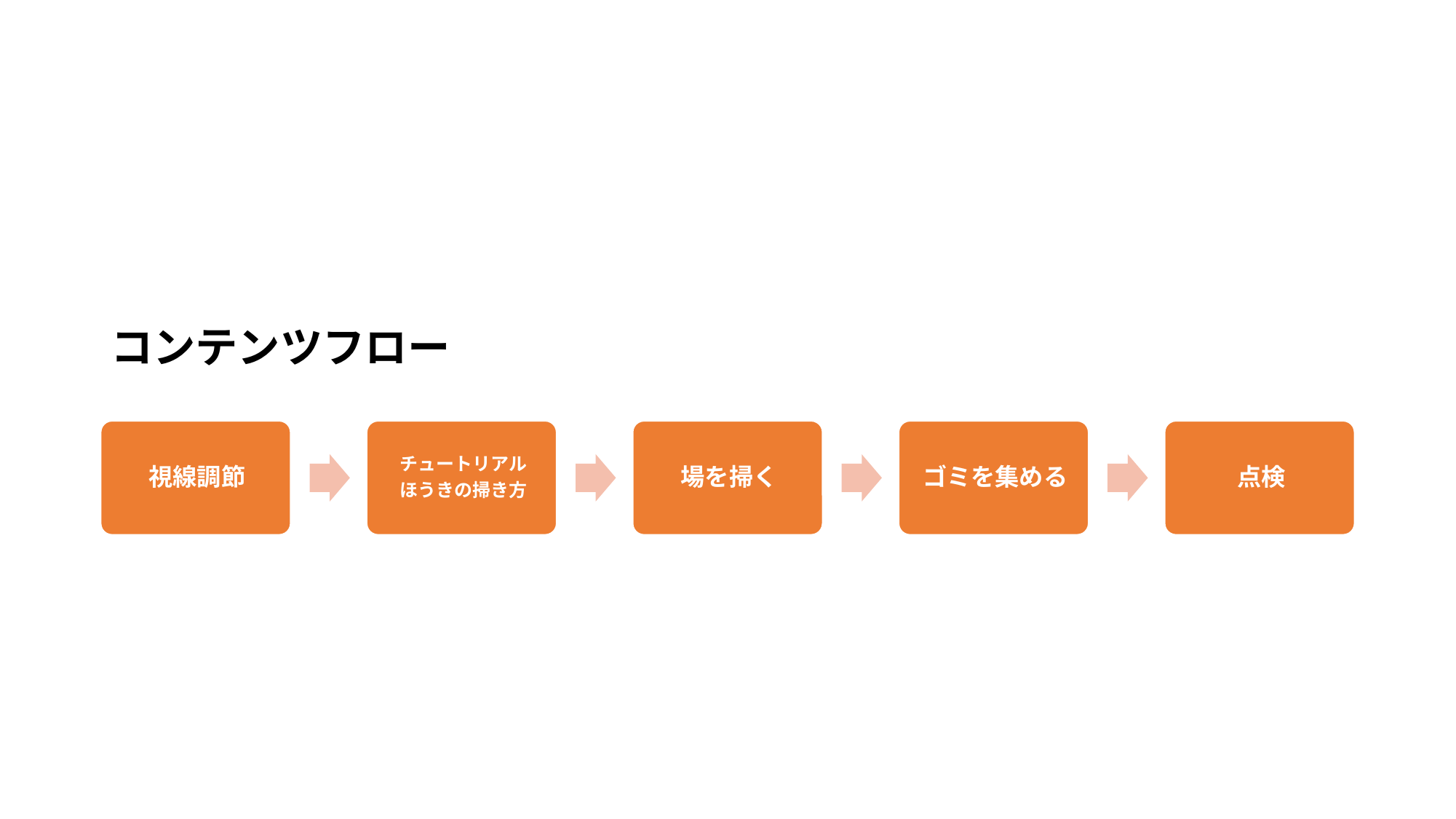

#
視線調節

チュートリアル
ほうきの掃き方

場を掃く

ゴミを集める

点検
コンテンツフロー